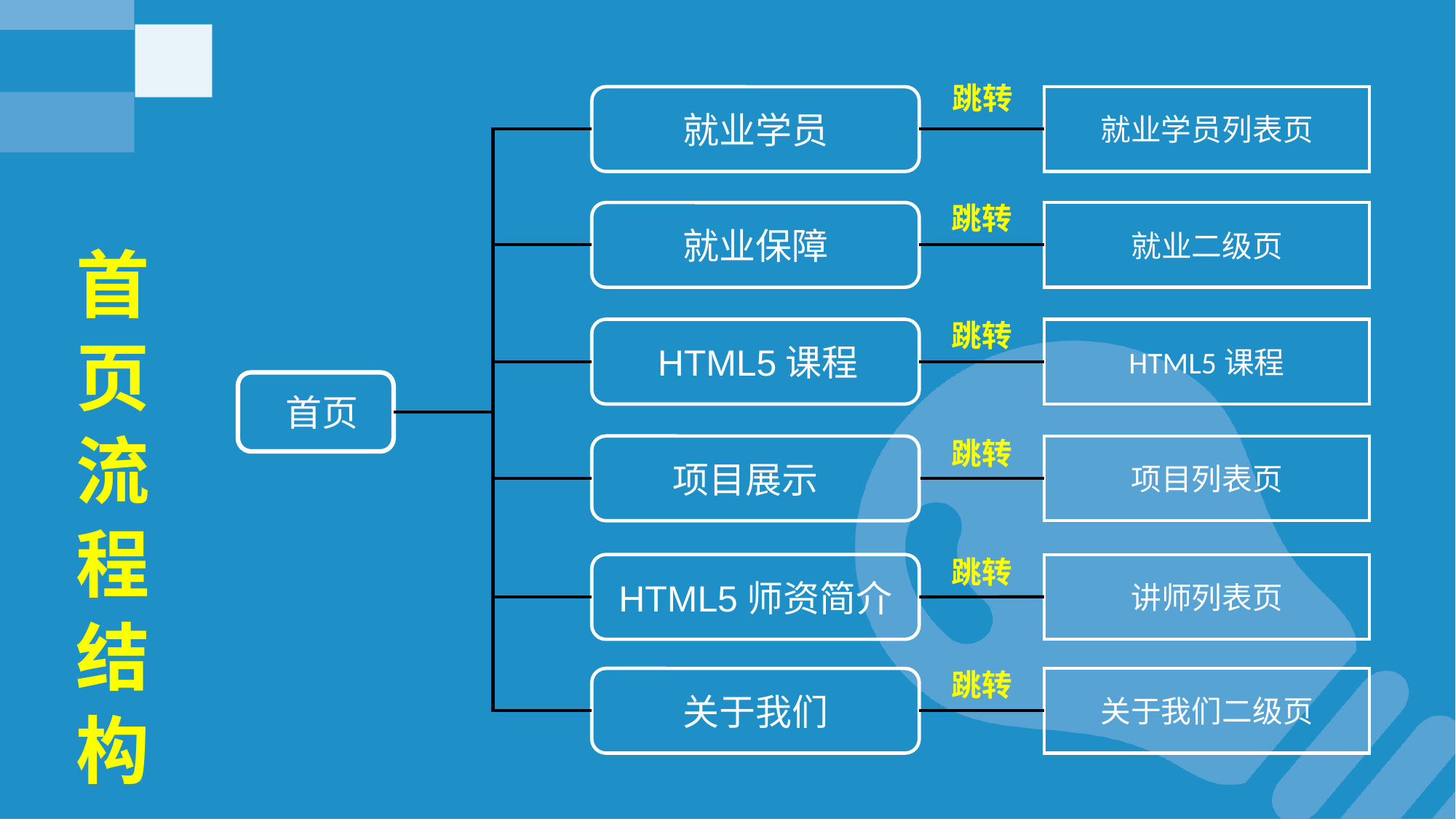

跳转
就业学员
就业学员列表页

首
页
流
程
结
构

跳转
就业保障
就业二级页
跳转
     HTML5课程
HTML5课程
   首页
跳转
       项目展示
项目列表页
跳转
讲师列表页
HTML5师资简介
跳转
关于我们
关于我们二级页